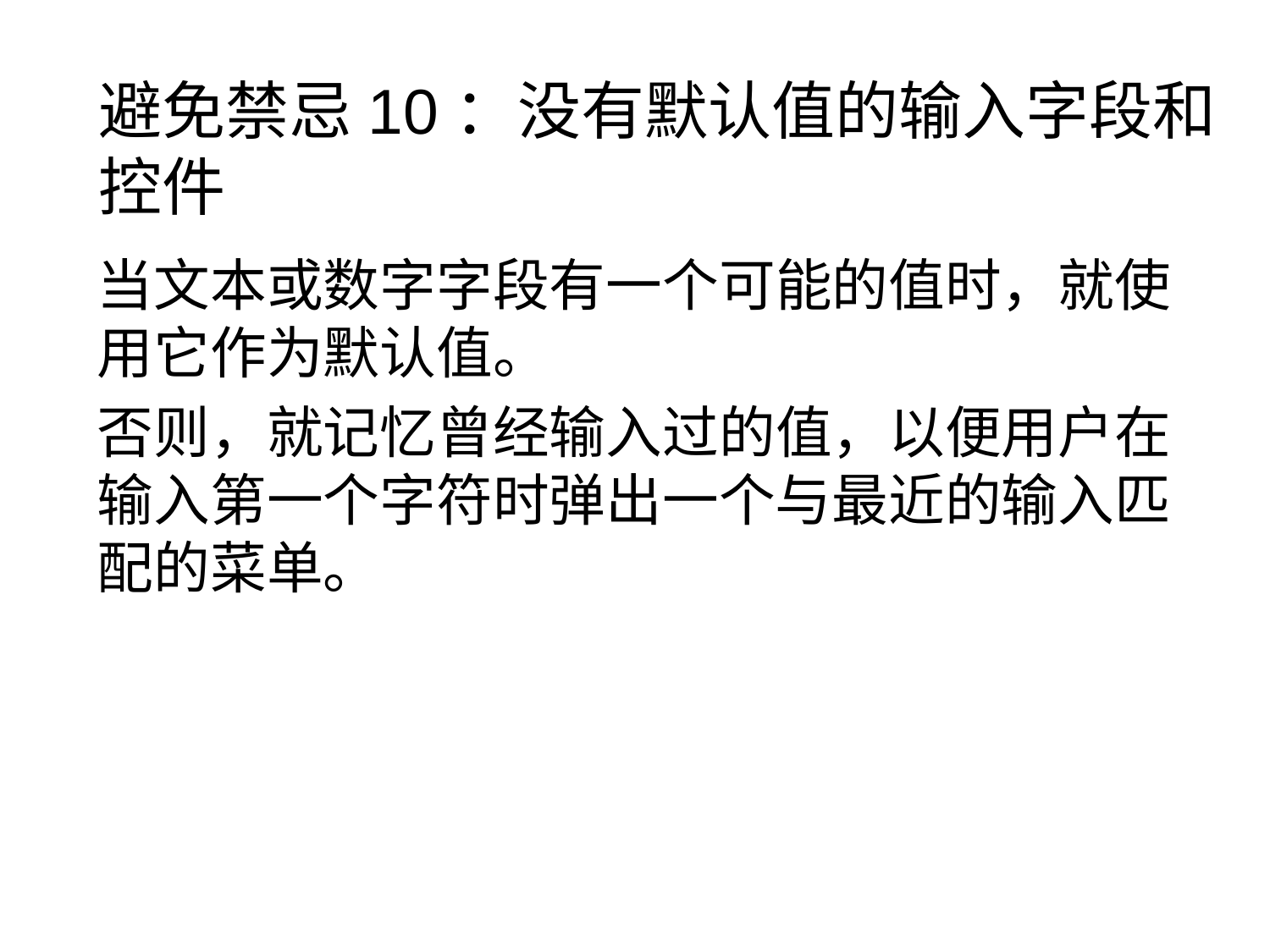

避免禁忌10：没有默认值的输入字段和控件
当文本或数字字段有一个可能的值时，就使用它作为默认值。
否则，就记忆曾经输入过的值，以便用户在输入第一个字符时弹出一个与最近的输入匹配的菜单。